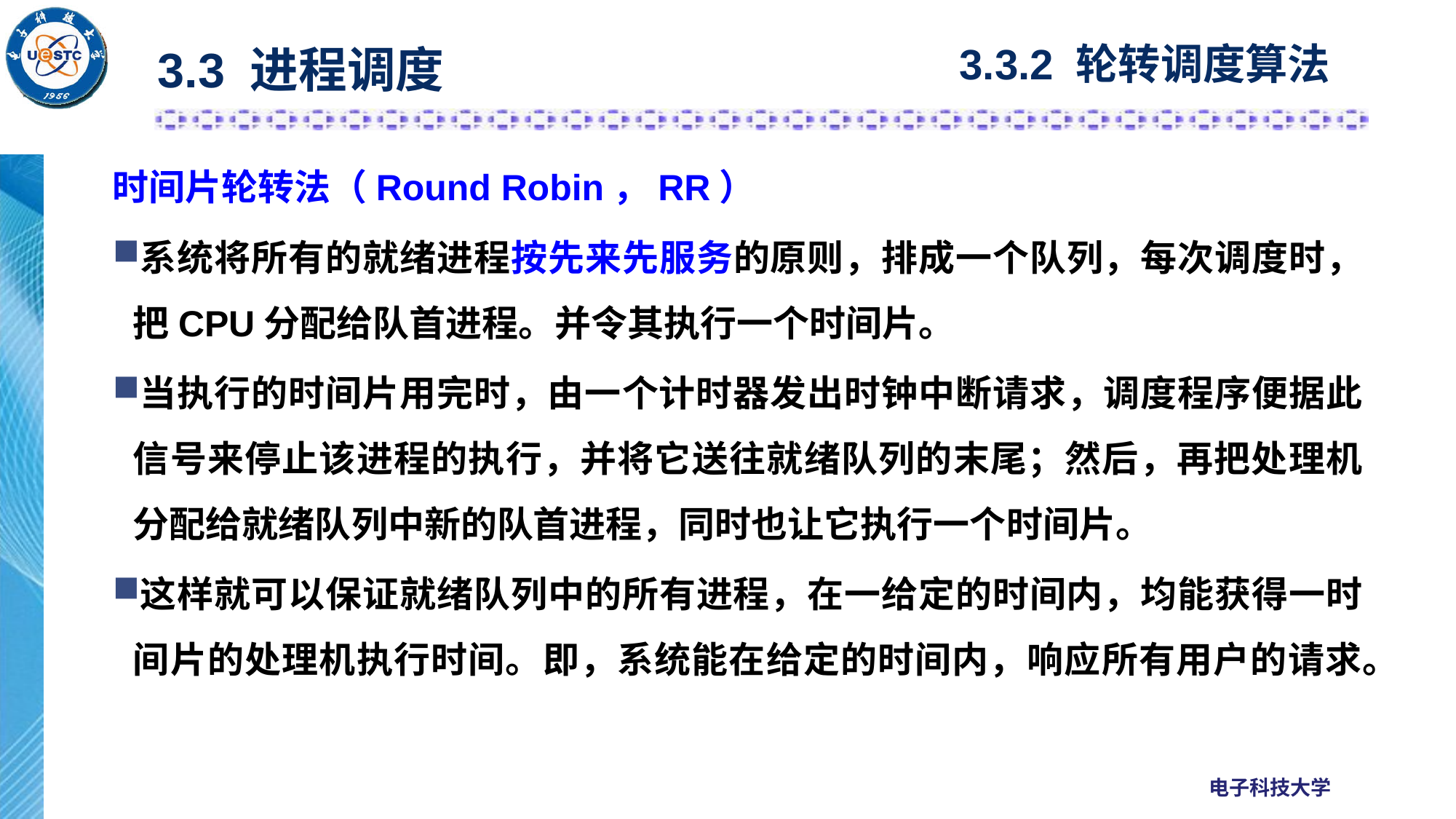

# 3.3.2 轮转调度算法
3.3 进程调度
时间片轮转法（Round Robin，RR）
系统将所有的就绪进程按先来先服务的原则，排成一个队列，每次调度时，把CPU分配给队首进程。并令其执行一个时间片。
当执行的时间片用完时，由一个计时器发出时钟中断请求，调度程序便据此信号来停止该进程的执行，并将它送往就绪队列的末尾；然后，再把处理机分配给就绪队列中新的队首进程，同时也让它执行一个时间片。
这样就可以保证就绪队列中的所有进程，在一给定的时间内，均能获得一时间片的处理机执行时间。即，系统能在给定的时间内，响应所有用户的请求。